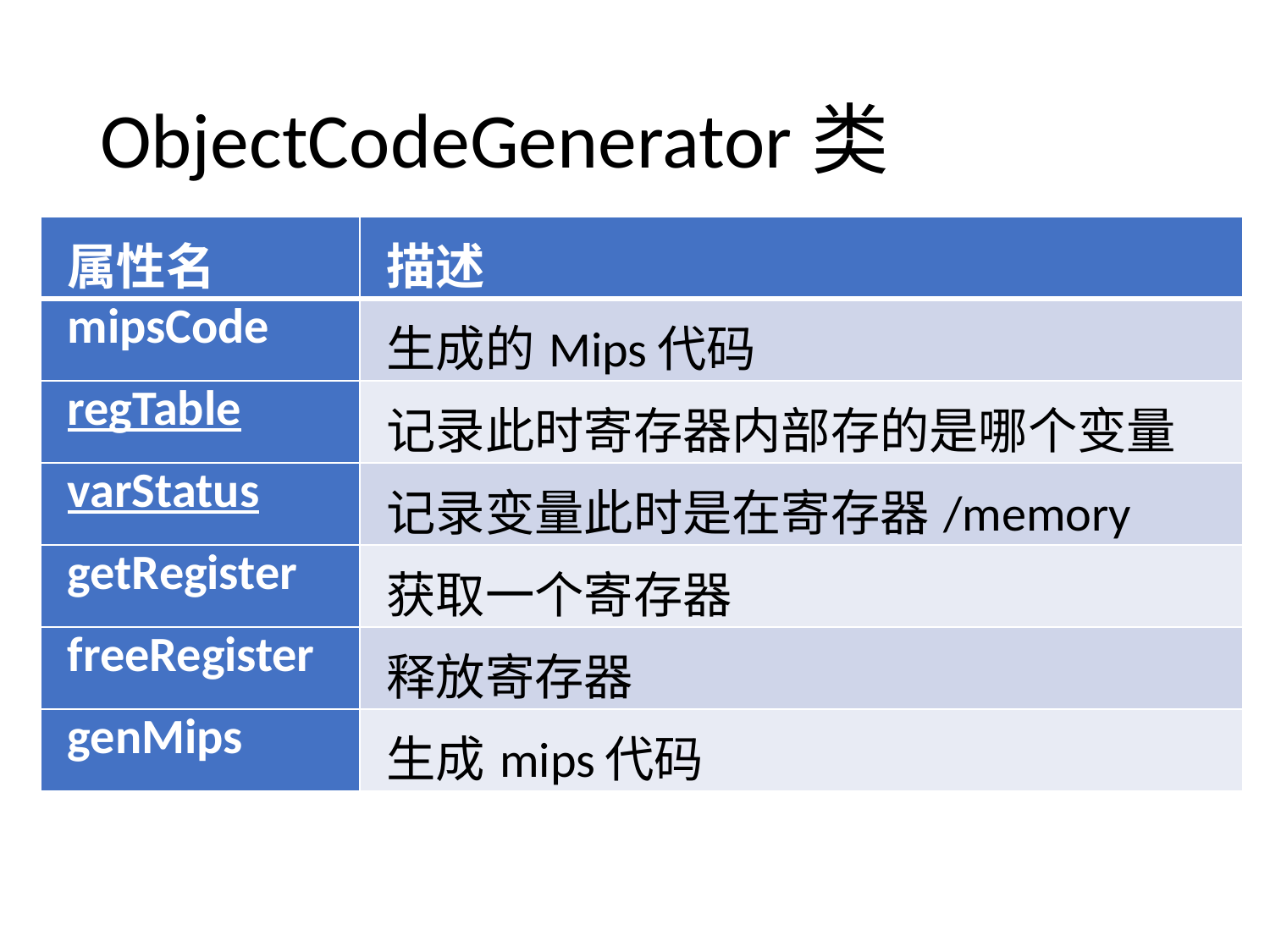

# ObjectCodeGenerator类
| 属性名 | 描述 |
| --- | --- |
| mipsCode | 生成的Mips代码 |
| regTable | 记录此时寄存器内部存的是哪个变量 |
| varStatus | 记录变量此时是在寄存器/memory |
| getRegister | 获取一个寄存器 |
| freeRegister | 释放寄存器 |
| genMips | 生成mips代码 |